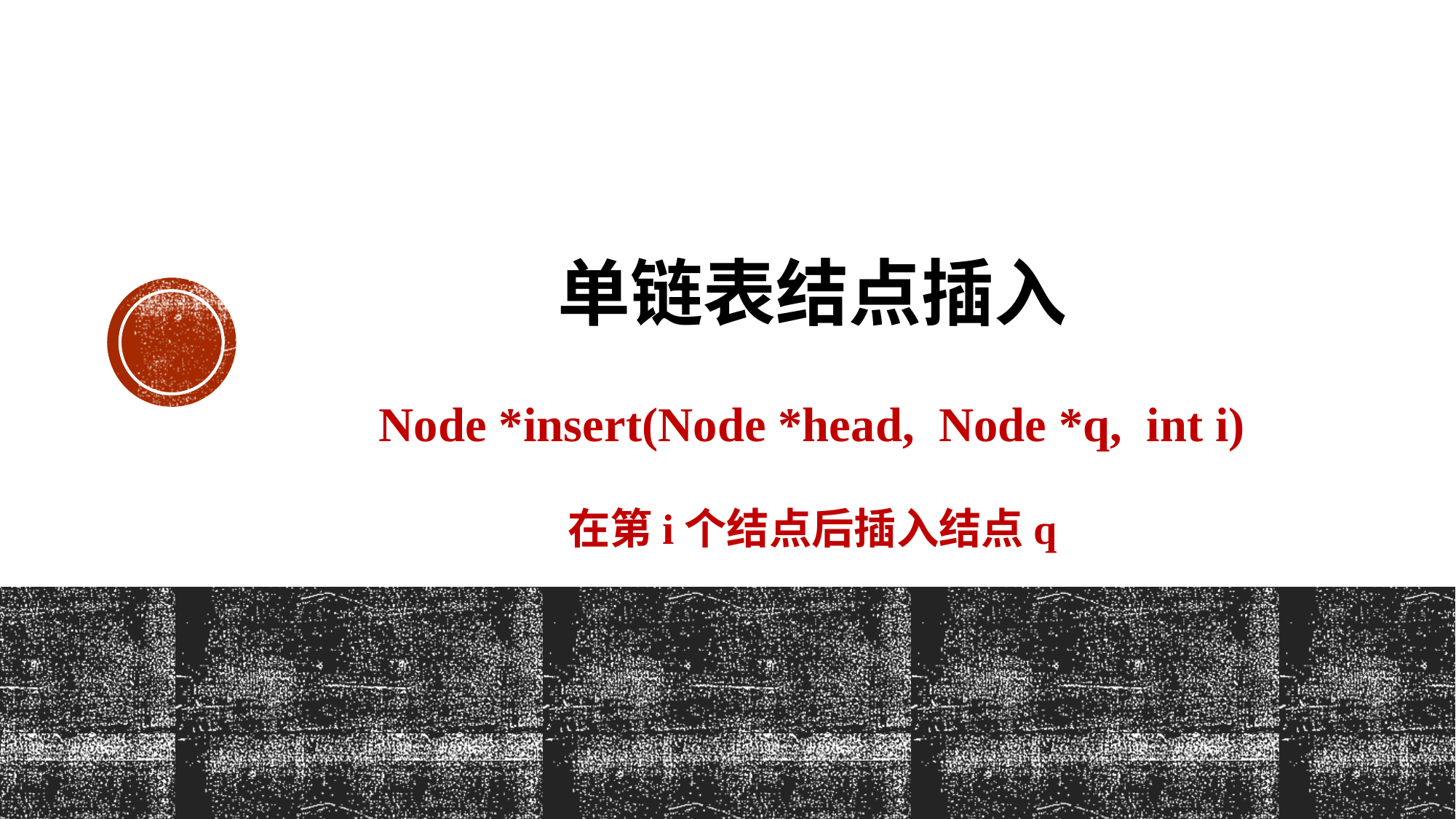

# 单链表结点插入 Node *insert(Node *head,  Node *q,  int i) 在第i个结点后插入结点q